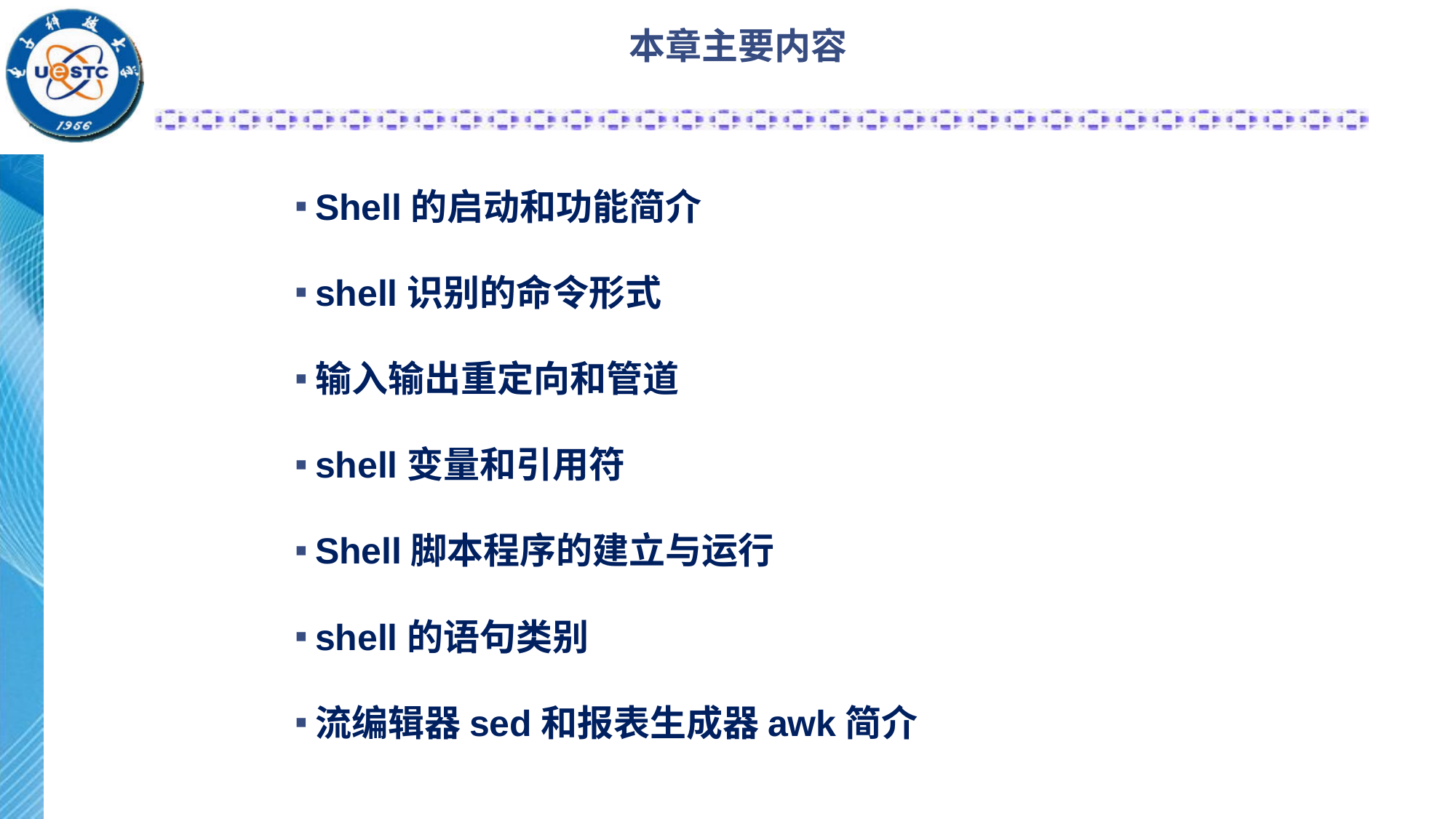

# 本章主要内容
Shell的启动和功能简介
shell识别的命令形式
输入输出重定向和管道
shell变量和引用符
Shell脚本程序的建立与运行
shell的语句类别
流编辑器sed和报表生成器awk简介